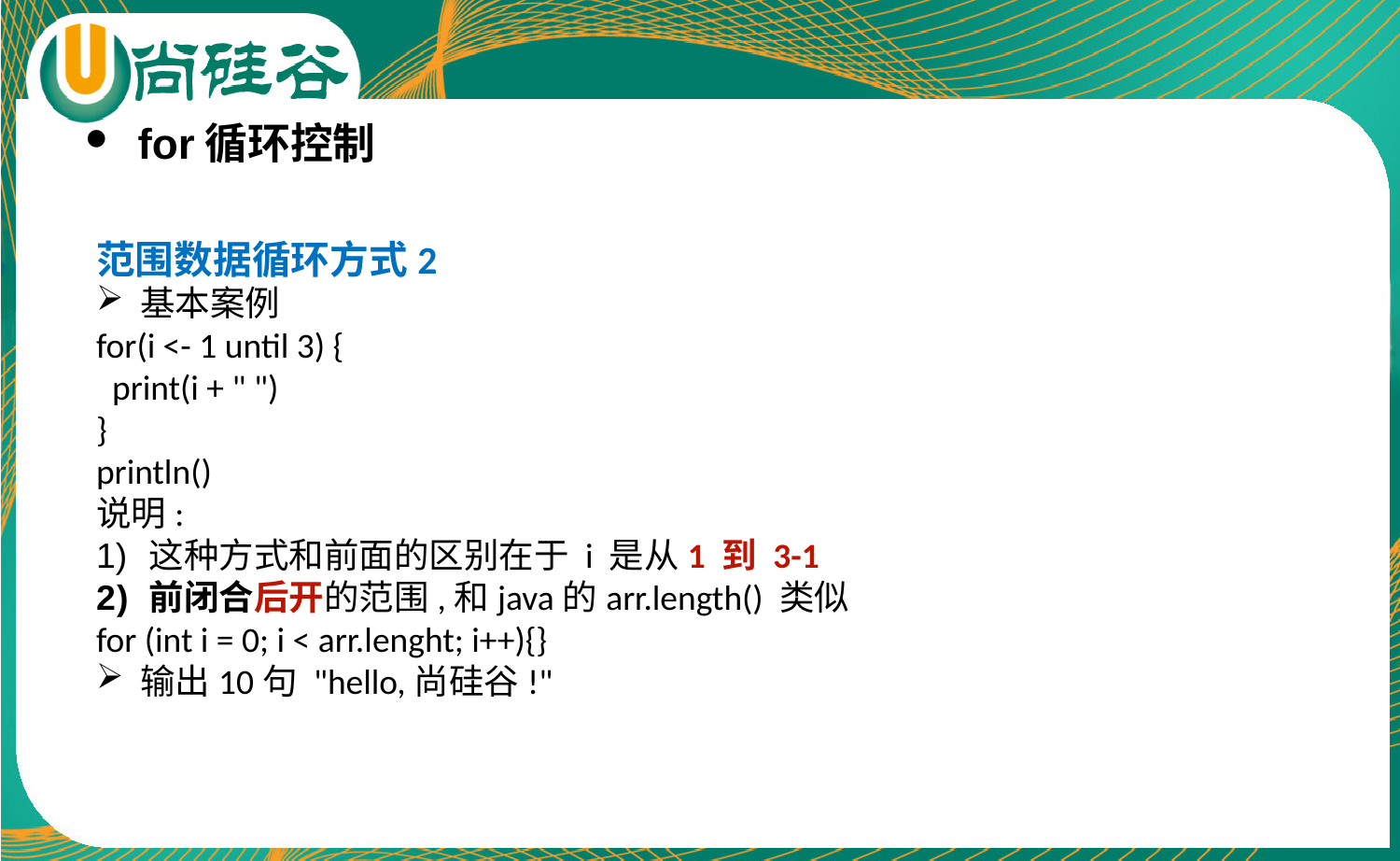

for循环控制

范围数据循环方式2
基本案例
for(i <- 1 until 3) {
  print(i + " ")
}
println()
说明:
这种方式和前面的区别在于 i 是从1 到 3-1
前闭合后开的范围,和java的arr.length() 类似
for (int i = 0; i < arr.lenght; i++){}
输出10句 "hello,尚硅谷!"